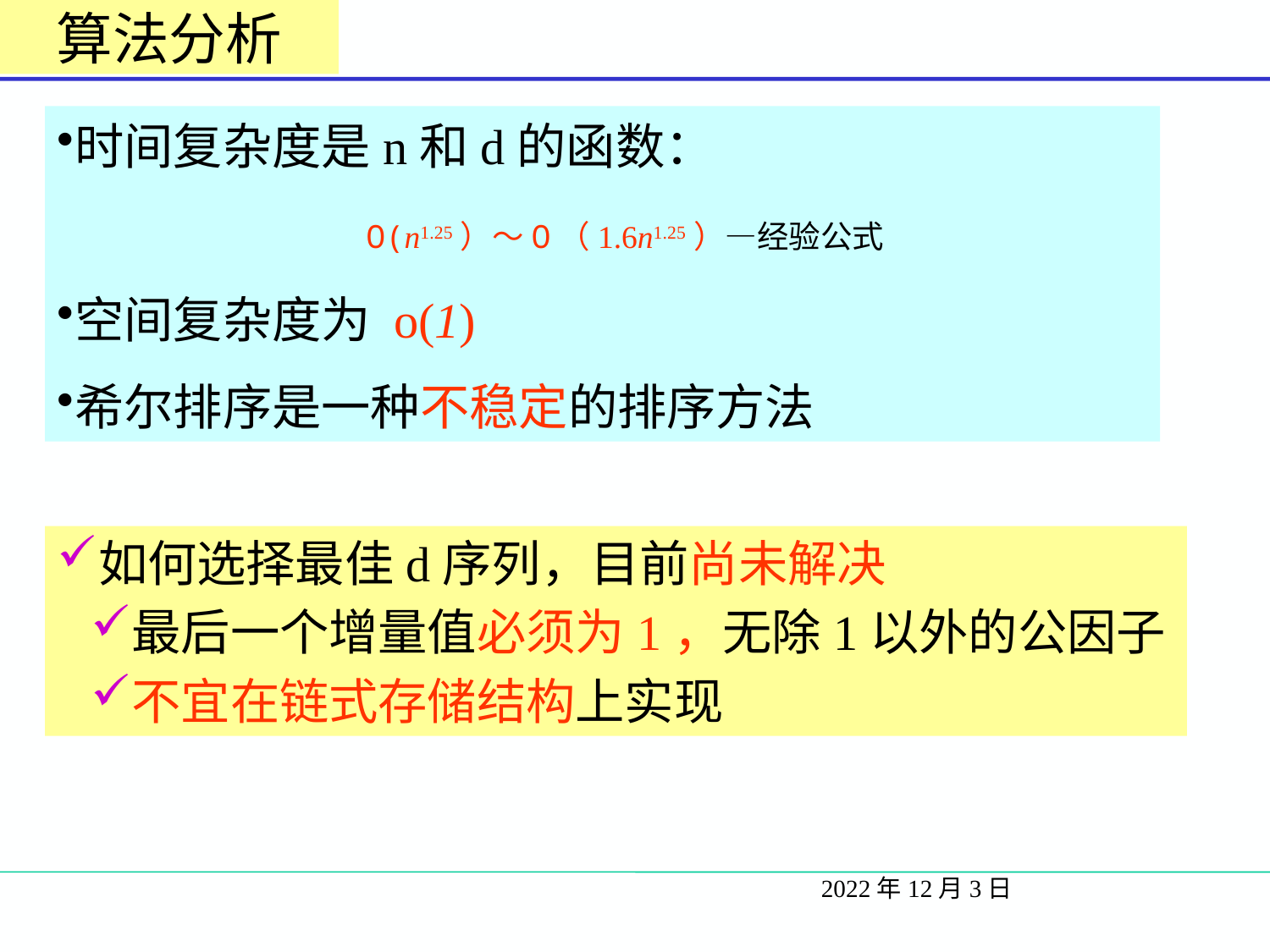

算法分析
时间复杂度是n和d的函数：

空间复杂度为 o(1)
希尔排序是一种不稳定的排序方法
O(n1.25）～O（1.6n1.25）—经验公式
如何选择最佳d序列，目前尚未解决
最后一个增量值必须为1，无除1以外的公因子
不宜在链式存储结构上实现
                    2022年12月3日